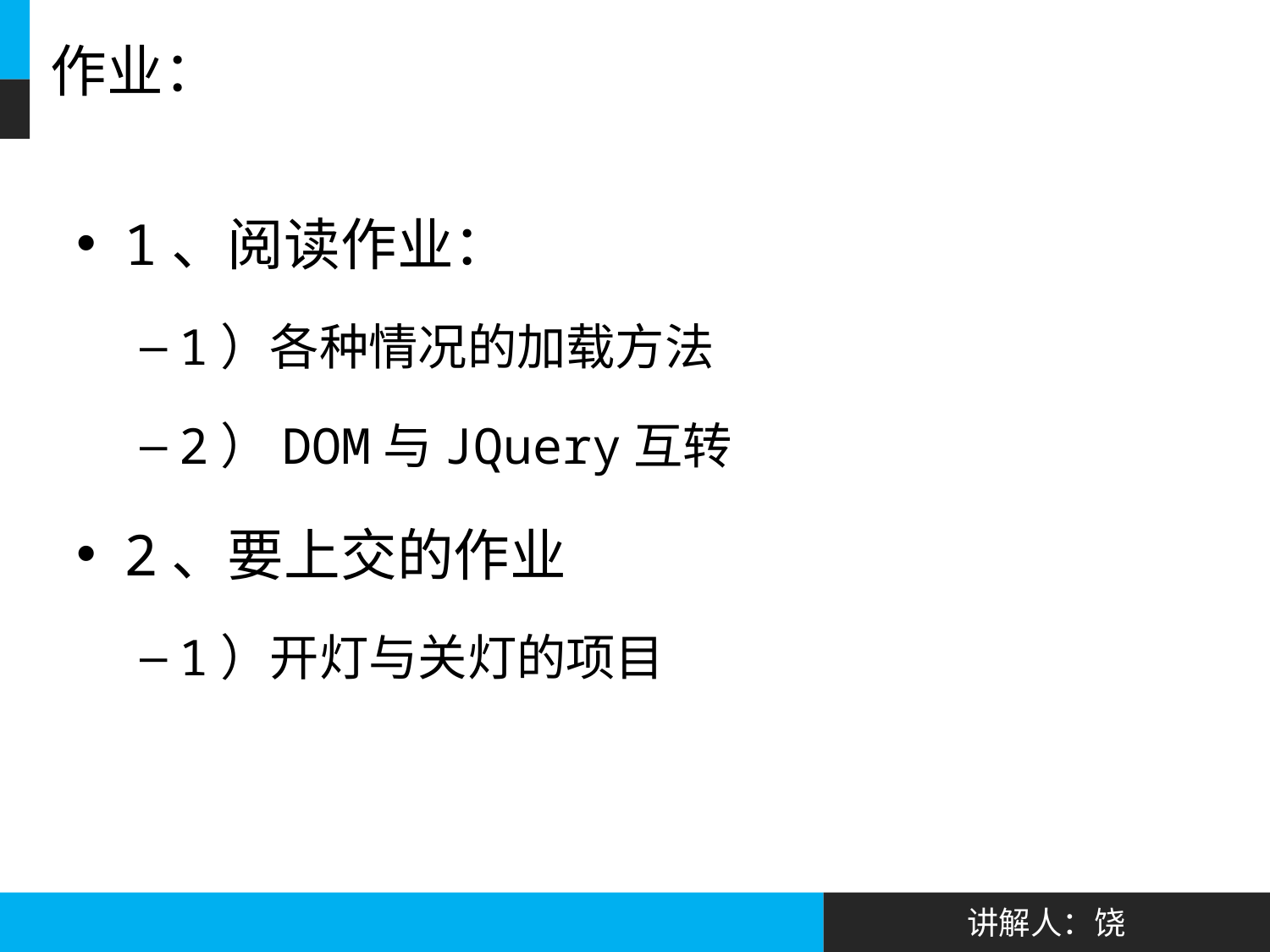

# 作业：
1、阅读作业：
1）各种情况的加载方法
2）DOM与JQuery互转
2、要上交的作业
1）开灯与关灯的项目